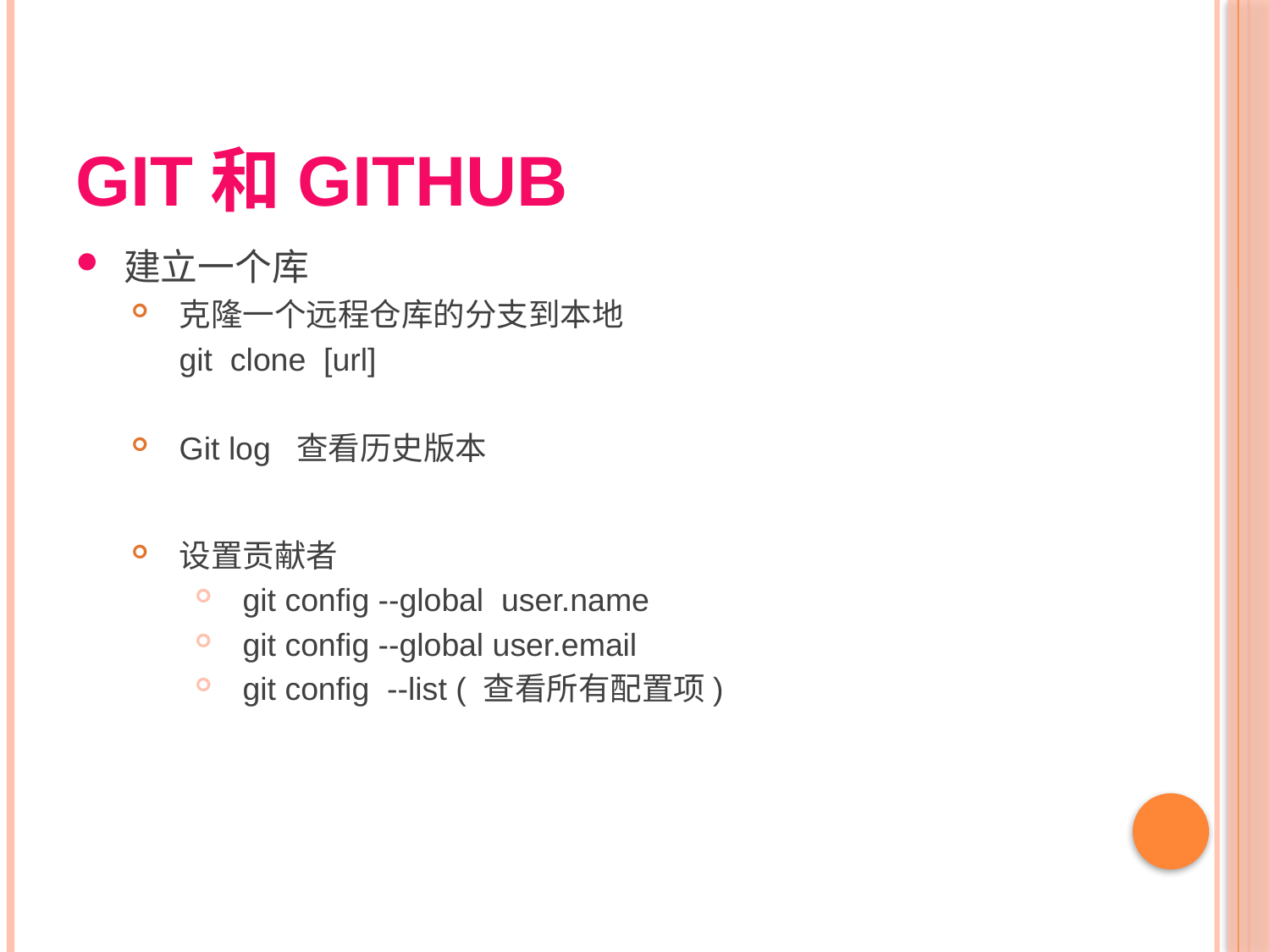

# git和github
建立一个库
克隆一个远程仓库的分支到本地
	git  clone  [url]

Git log  查看历史版本

设置贡献者
git config --global  user.name
git config --global user.email
git config  --list ( 查看所有配置项)